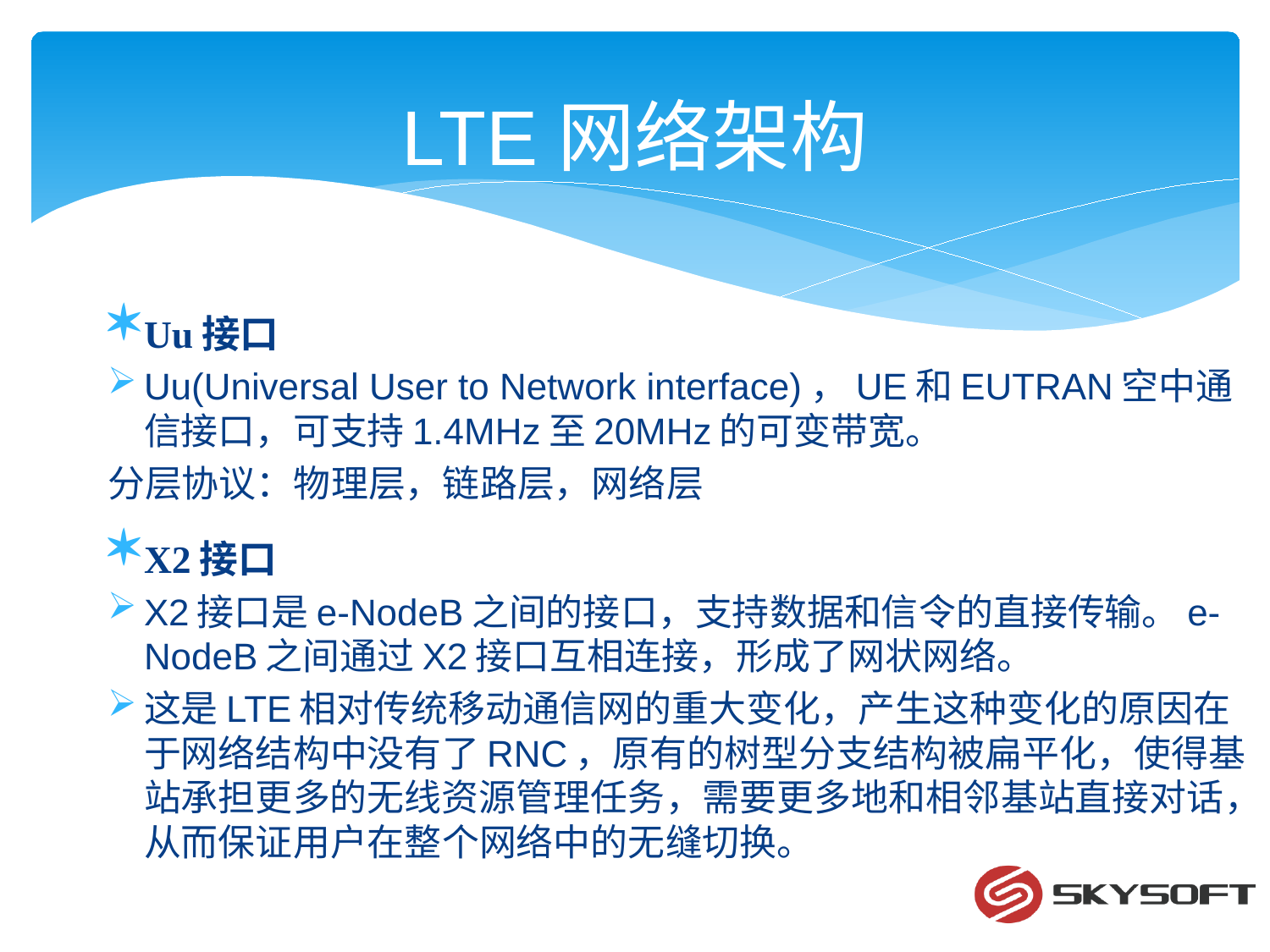

# LTE网络架构
Uu接口
Uu(Universal User to Network interface)，UE和EUTRAN空中通信接口，可支持1.4MHz至20MHz的可变带宽。
分层协议：物理层，链路层，网络层
X2接口
X2接口是e-NodeB之间的接口，支持数据和信令的直接传输。e-NodeB之间通过X2接口互相连接，形成了网状网络。
这是LTE相对传统移动通信网的重大变化，产生这种变化的原因在于网络结构中没有了RNC，原有的树型分支结构被扁平化，使得基站承担更多的无线资源管理任务，需要更多地和相邻基站直接对话，从而保证用户在整个网络中的无缝切换。